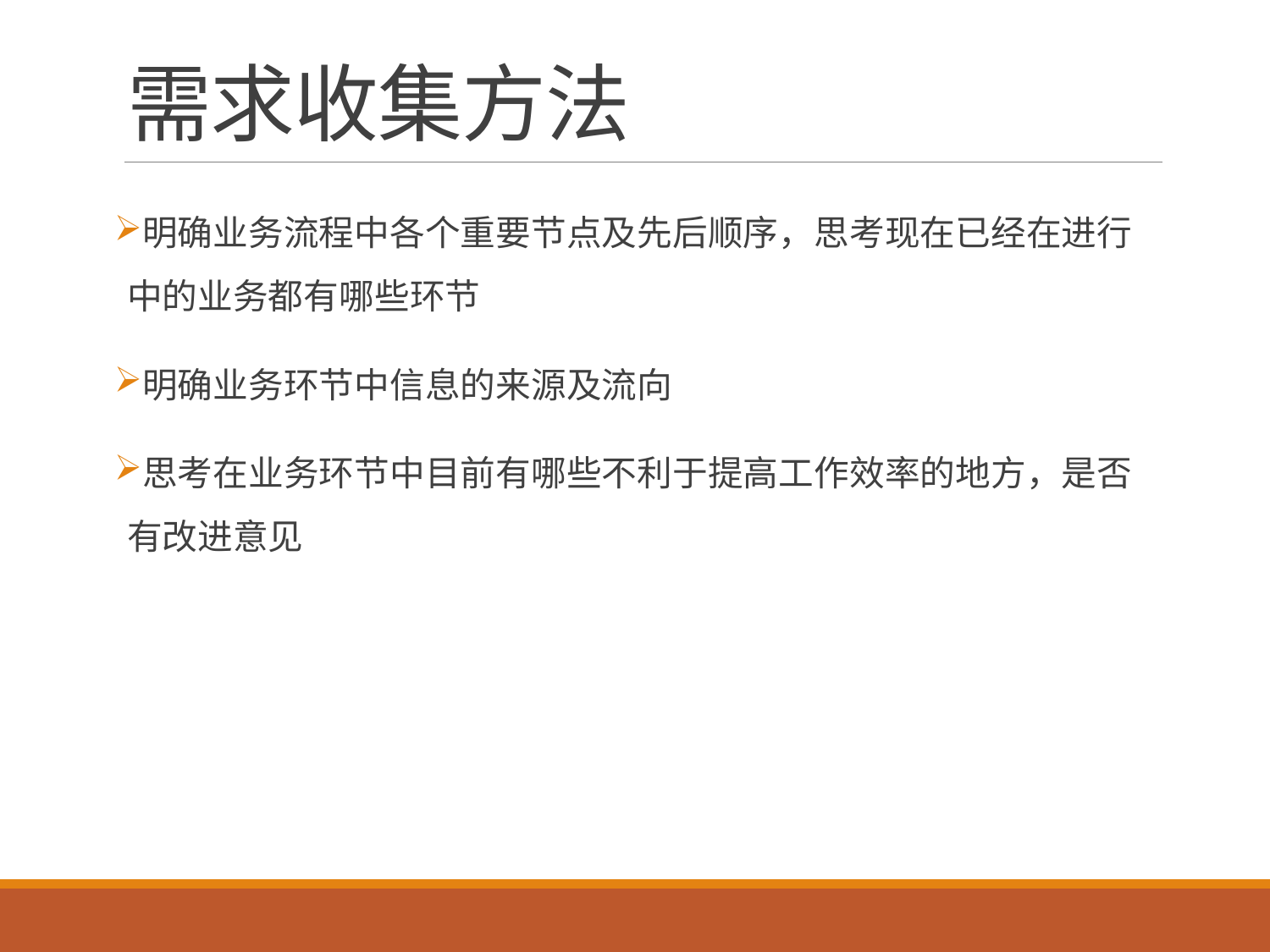

# 需求收集方法
明确业务流程中各个重要节点及先后顺序，思考现在已经在进行中的业务都有哪些环节
明确业务环节中信息的来源及流向
思考在业务环节中目前有哪些不利于提高工作效率的地方，是否有改进意见